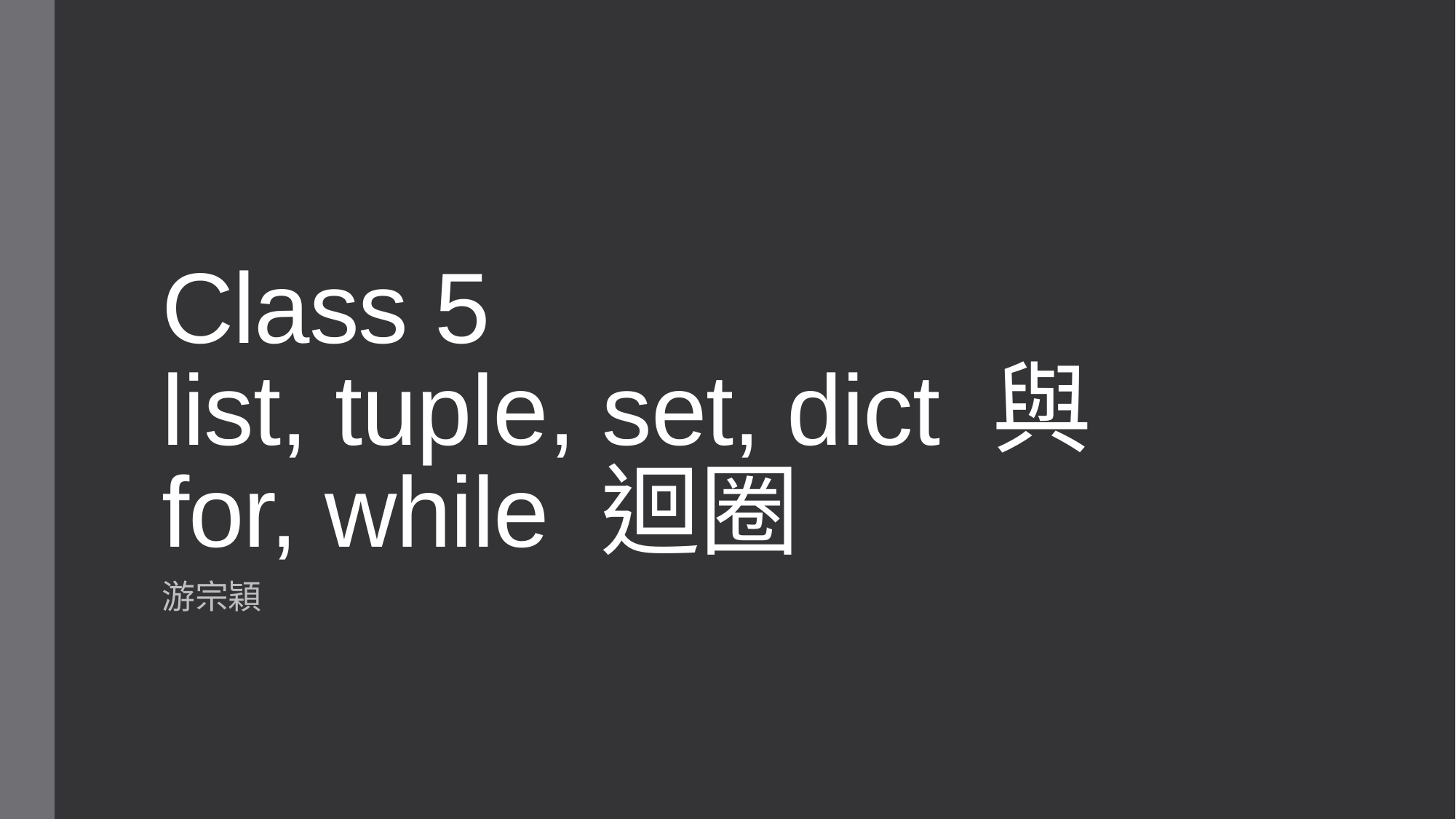

# Class 5 list, tuple, set, dict 與 for, while 迴圈
游宗穎